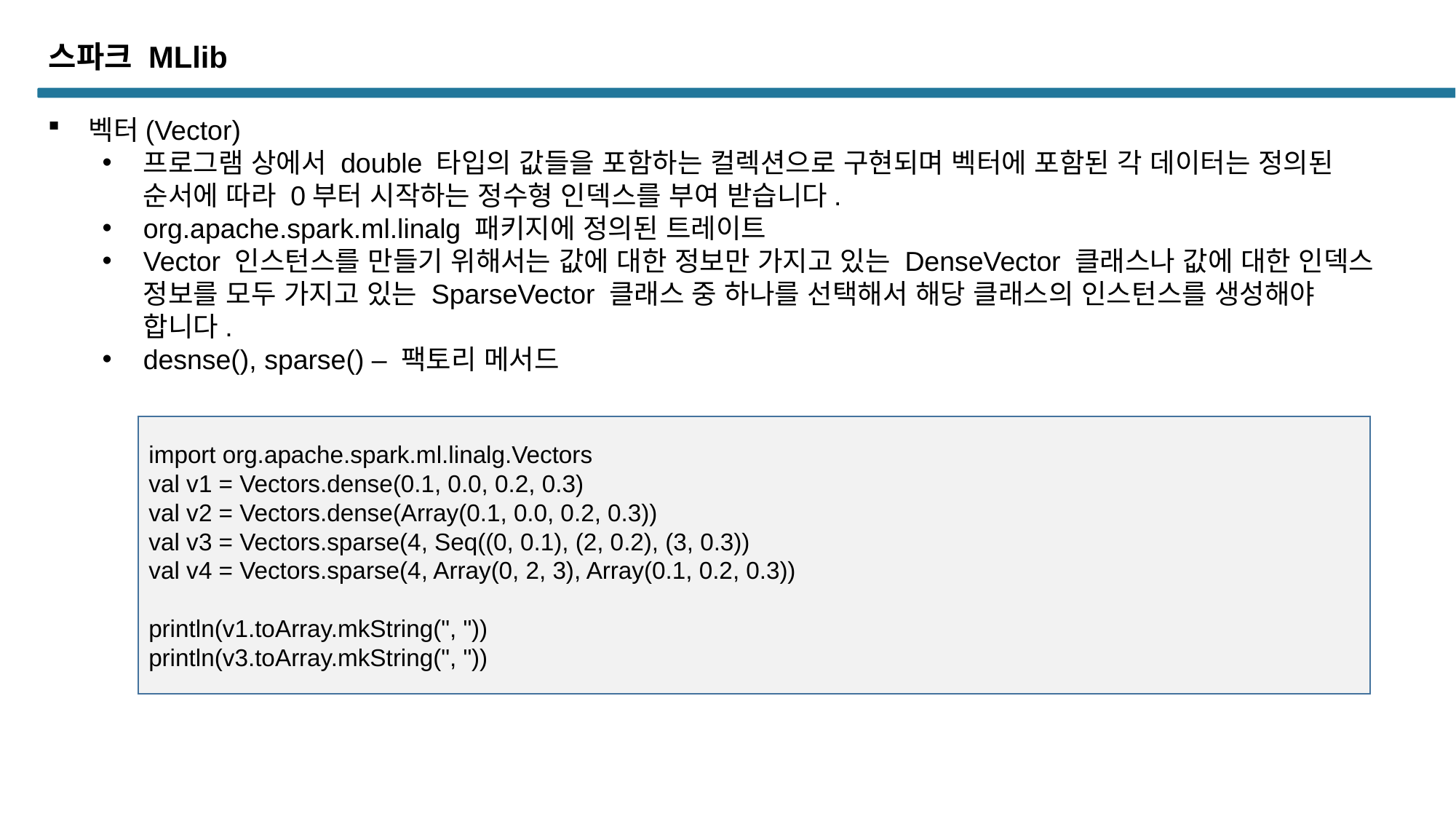

스파크 MLlib
벡터(Vector)
프로그램 상에서 double 타입의 값들을 포함하는 컬렉션으로 구현되며 벡터에 포함된 각 데이터는 정의된 순서에 따라 0부터 시작하는 정수형 인덱스를 부여 받습니다.
org.apache.spark.ml.linalg 패키지에 정의된 트레이트
Vector 인스턴스를 만들기 위해서는 값에 대한 정보만 가지고 있는 DenseVector 클래스나 값에 대한 인덱스 정보를 모두 가지고 있는 SparseVector 클래스 중 하나를 선택해서 해당 클래스의 인스턴스를 생성해야 합니다.
desnse(), sparse() – 팩토리 메서드

import org.apache.spark.ml.linalg.Vectors
val v1 = Vectors.dense(0.1, 0.0, 0.2, 0.3)
val v2 = Vectors.dense(Array(0.1, 0.0, 0.2, 0.3))
val v3 = Vectors.sparse(4, Seq((0, 0.1), (2, 0.2), (3, 0.3))
val v4 = Vectors.sparse(4, Array(0, 2, 3), Array(0.1, 0.2, 0.3))

println(v1.toArray.mkString(", "))
println(v3.toArray.mkString(", "))